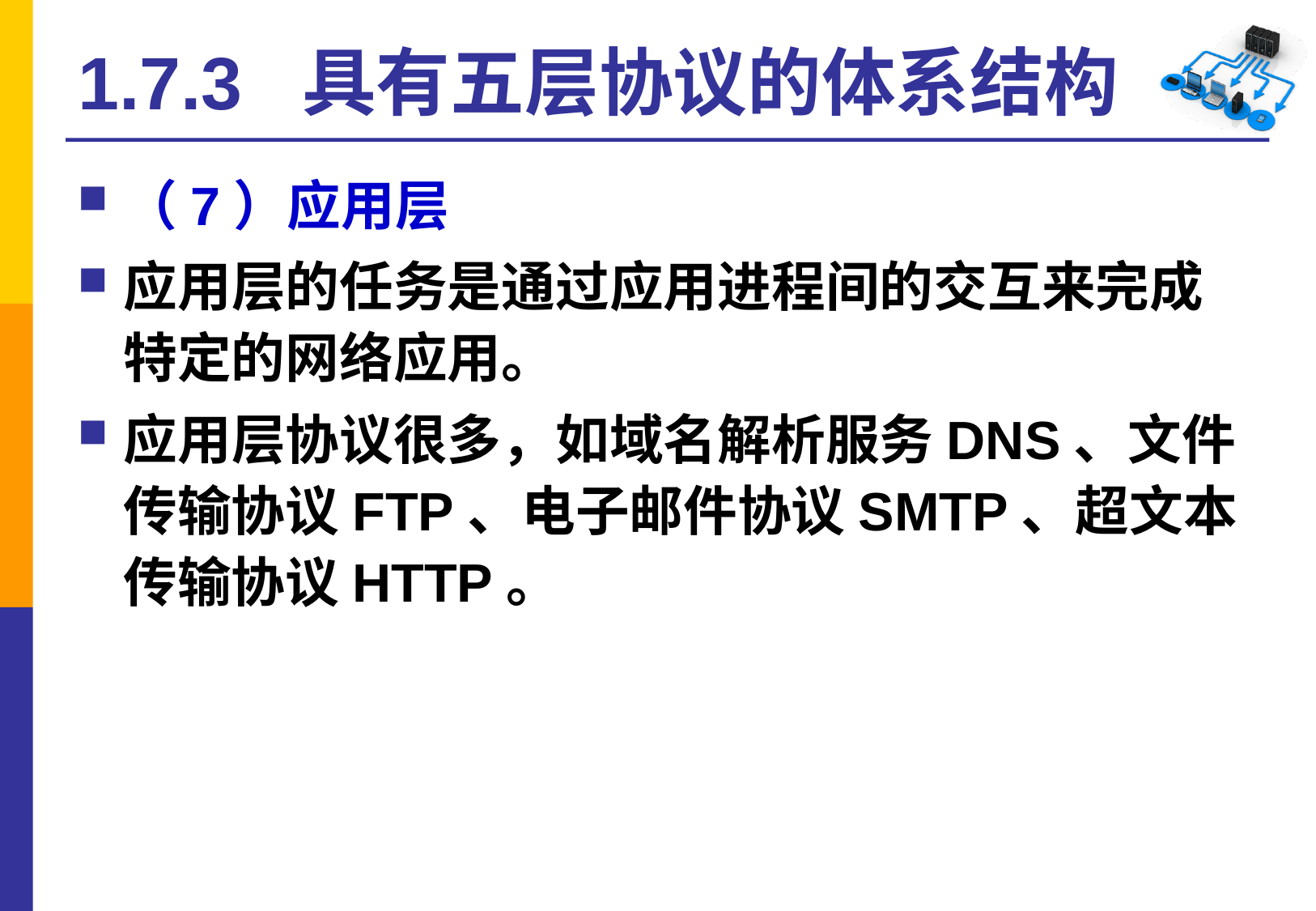

# 1.7.3  具有五层协议的体系结构
（7）应用层
应用层的任务是通过应用进程间的交互来完成特定的网络应用。
应用层协议很多，如域名解析服务DNS、文件传输协议FTP、电子邮件协议SMTP、超文本传输协议HTTP。